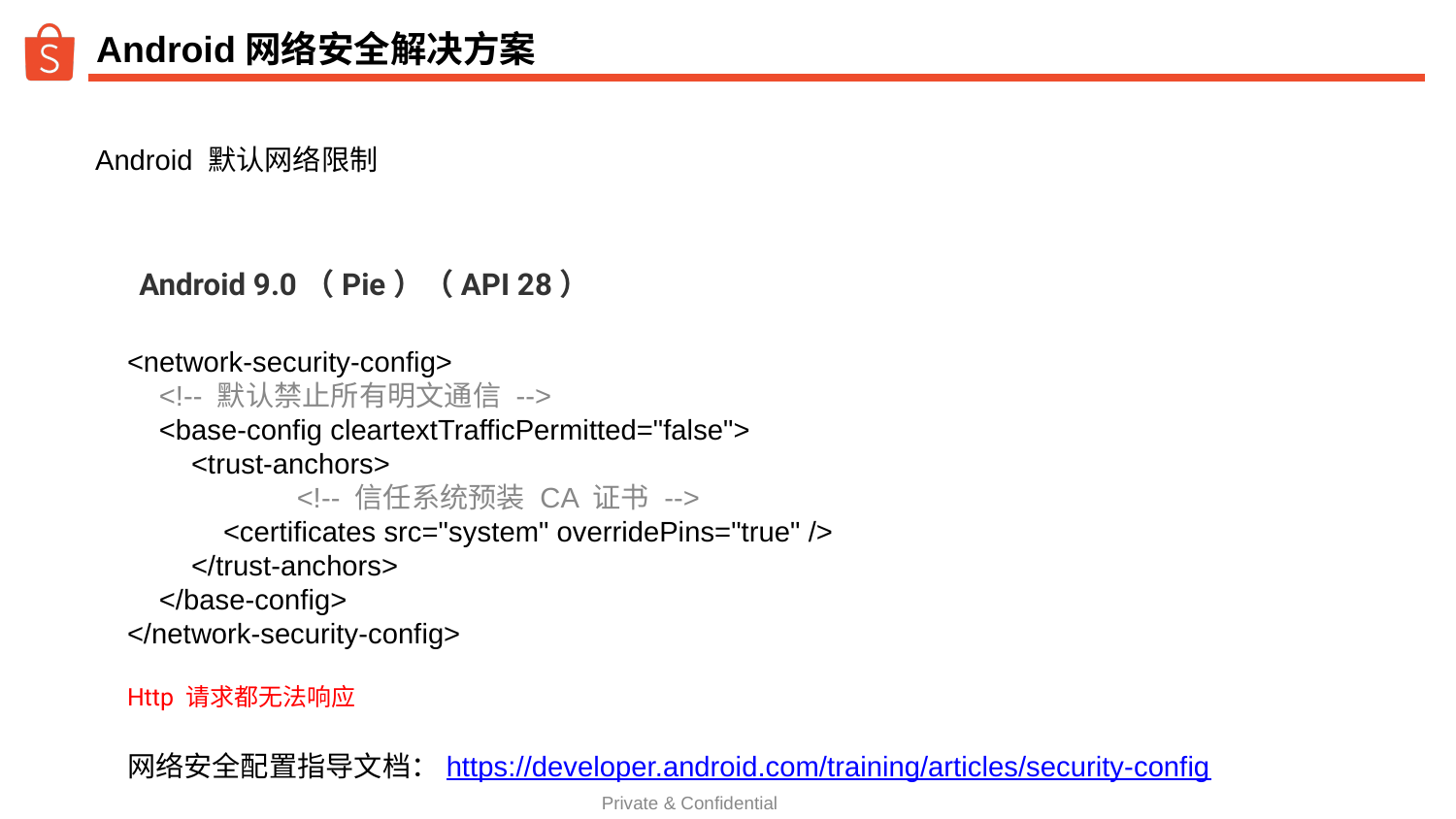

# Android网络安全解决方案
Android 默认网络限制
Android 9.0（Pie）（API 28）
​​<network-security-config>
    <!-- 默认禁止所有明文通信 -->
    <base-config cleartextTrafficPermitted="false">
        <trust-anchors>
	   <!-- 信任系统预装 CA 证书 -->
            <certificates src="system" overridePins="true" />
        </trust-anchors>
    </base-config>
</network-security-config>
Http 请求都无法响应
网络安全配置指导文档：https://developer.android.com/training/articles/security-config
Private & Confidential